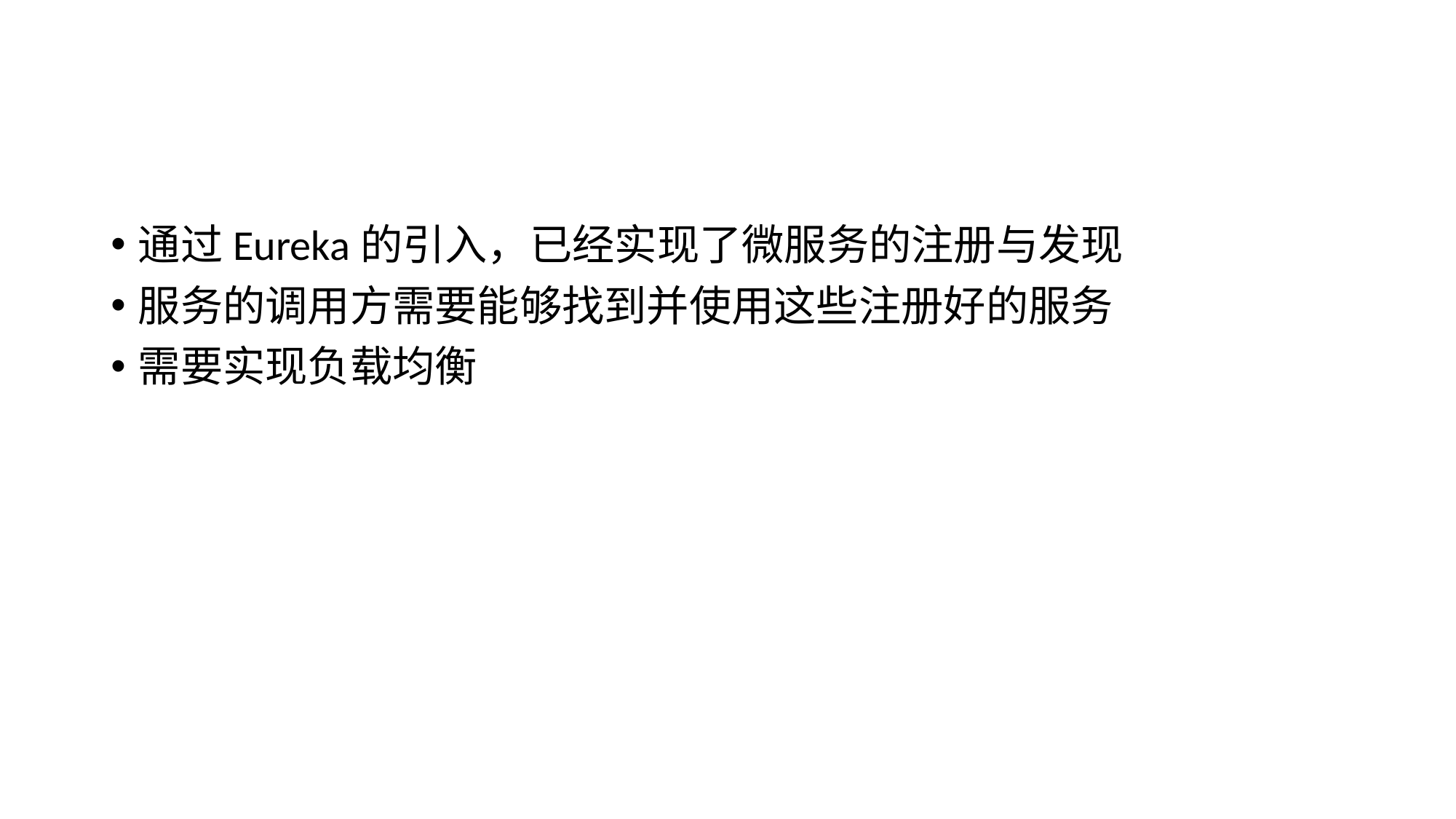

#
通过Eureka的引入，已经实现了微服务的注册与发现
服务的调用方需要能够找到并使用这些注册好的服务
需要实现负载均衡